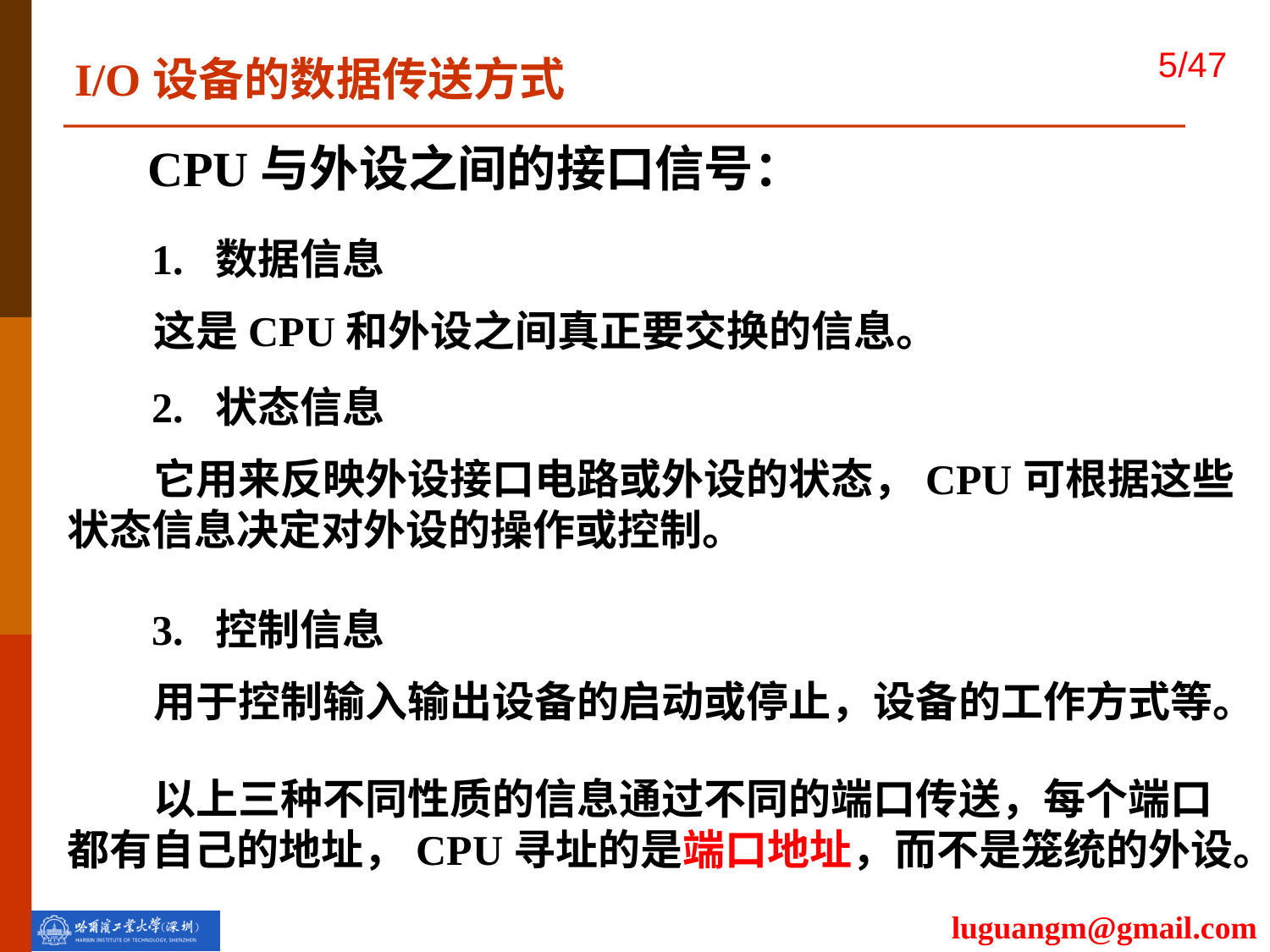

I/O设备的数据传送方式
CPU与外设之间的接口信号：
        1.  数据信息
        这是CPU和外设之间真正要交换的信息。
        2.  状态信息
        它用来反映外设接口电路或外设的状态，CPU可根据这些状态信息决定对外设的操作或控制。
        3.  控制信息
        用于控制输入输出设备的启动或停止，设备的工作方式等。
        以上三种不同性质的信息通过不同的端口传送，每个端口都有自己的地址，CPU寻址的是端口地址，而不是笼统的外设。